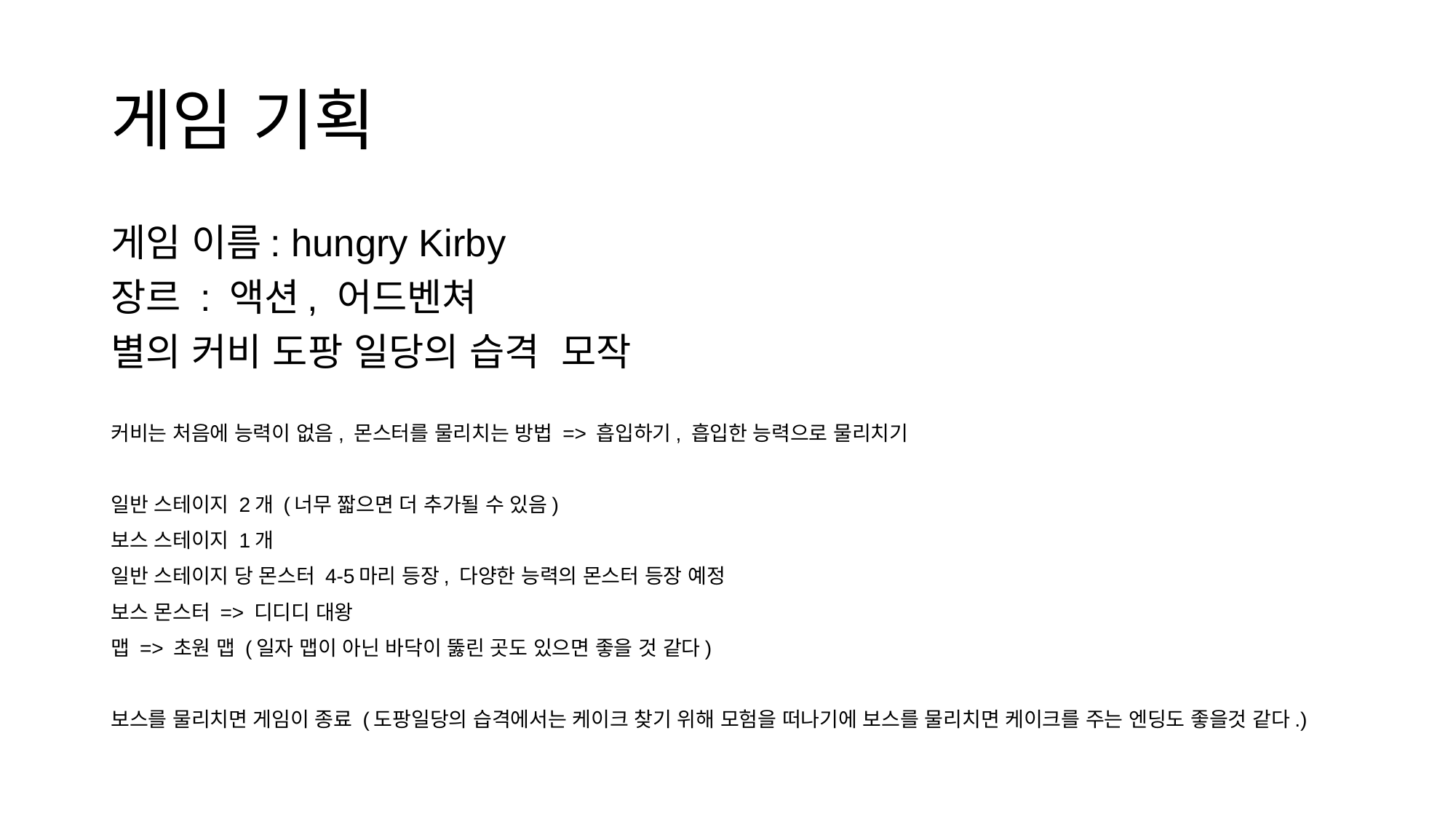

# 게임 기획
게임 이름: hungry Kirby
장르 : 액션, 어드벤쳐
별의 커비 도팡 일당의 습격  모작

커비는 처음에 능력이 없음, 몬스터를 물리치는 방법 => 흡입하기, 흡입한 능력으로 물리치기

일반 스테이지 2개 (너무 짧으면 더 추가될 수 있음)
보스 스테이지 1개
일반 스테이지 당 몬스터 4-5마리 등장, 다양한 능력의 몬스터 등장 예정
보스 몬스터 => 디디디 대왕
맵 => 초원 맵 (일자 맵이 아닌 바닥이 뚫린 곳도 있으면 좋을 것 같다)

보스를 물리치면 게임이 종료 (도팡일당의 습격에서는 케이크 찾기 위해 모험을 떠나기에 보스를 물리치면 케이크를 주는 엔딩도 좋을것 같다.)